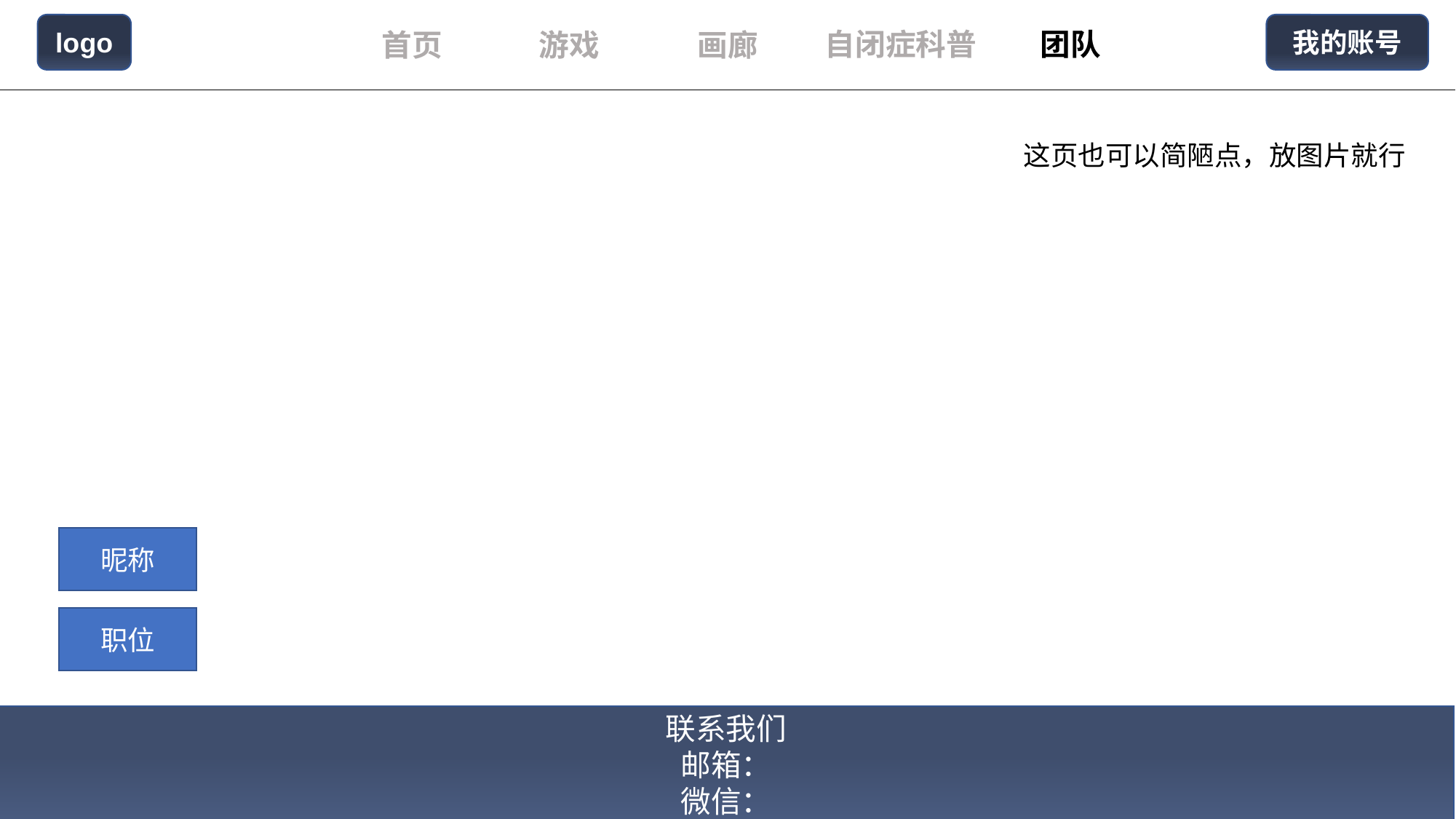

logo
我的账号
自闭症科普
团队
游戏
首页
画廊
这页也可以简陋点，放图片就行
昵称
职位
联系我们
邮箱：
微信：